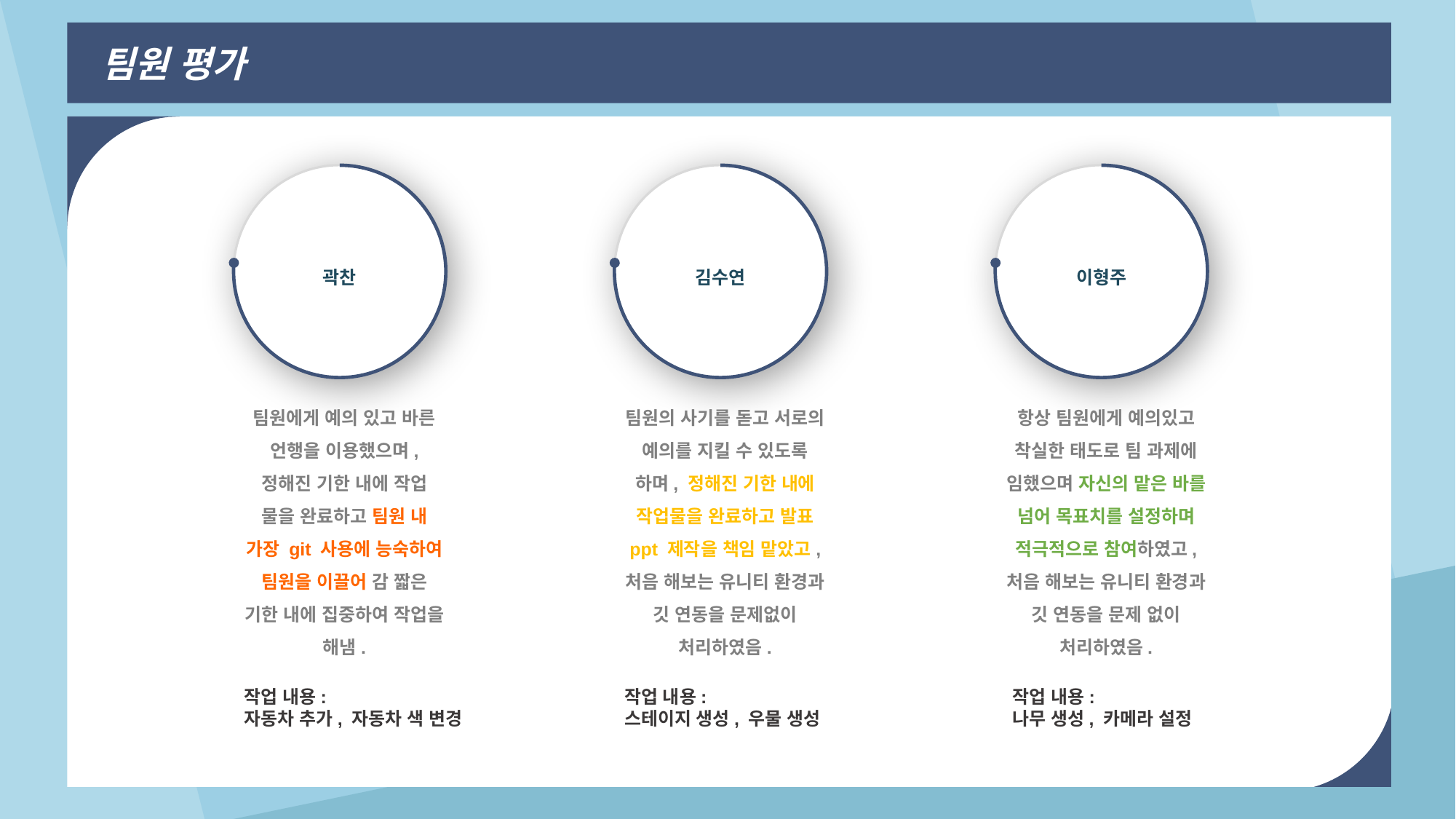

팀원 평가

곽찬

김수연

이형주

팀원에게 예의 있고 바른 언행을 이용했으며, 정해진 기한 내에 작업 물을 완료하고 팀원 내 가장 git 사용에 능숙하여 팀원을 이끌어 감 짧은 기한 내에 집중하여 작업을 해냄.
팀원의 사기를 돋고 서로의 예의를 지킬 수 있도록 하며, 정해진 기한 내에 작업물을 완료하고 발표 ppt 제작을 책임 맡았고, 처음 해보는 유니티 환경과 깃 연동을 문제없이 처리하였음.
항상 팀원에게 예의있고 착실한 태도로 팀 과제에 임했으며 자신의 맡은 바를 넘어 목표치를 설정하며 적극적으로 참여하였고, 처음 해보는 유니티 환경과 깃 연동을 문제 없이 처리하였음.

작업 내용:
나무 생성, 카메라 설정
작업 내용:
스테이지 생성, 우물 생성
작업 내용:
자동차 추가, 자동차 색 변경